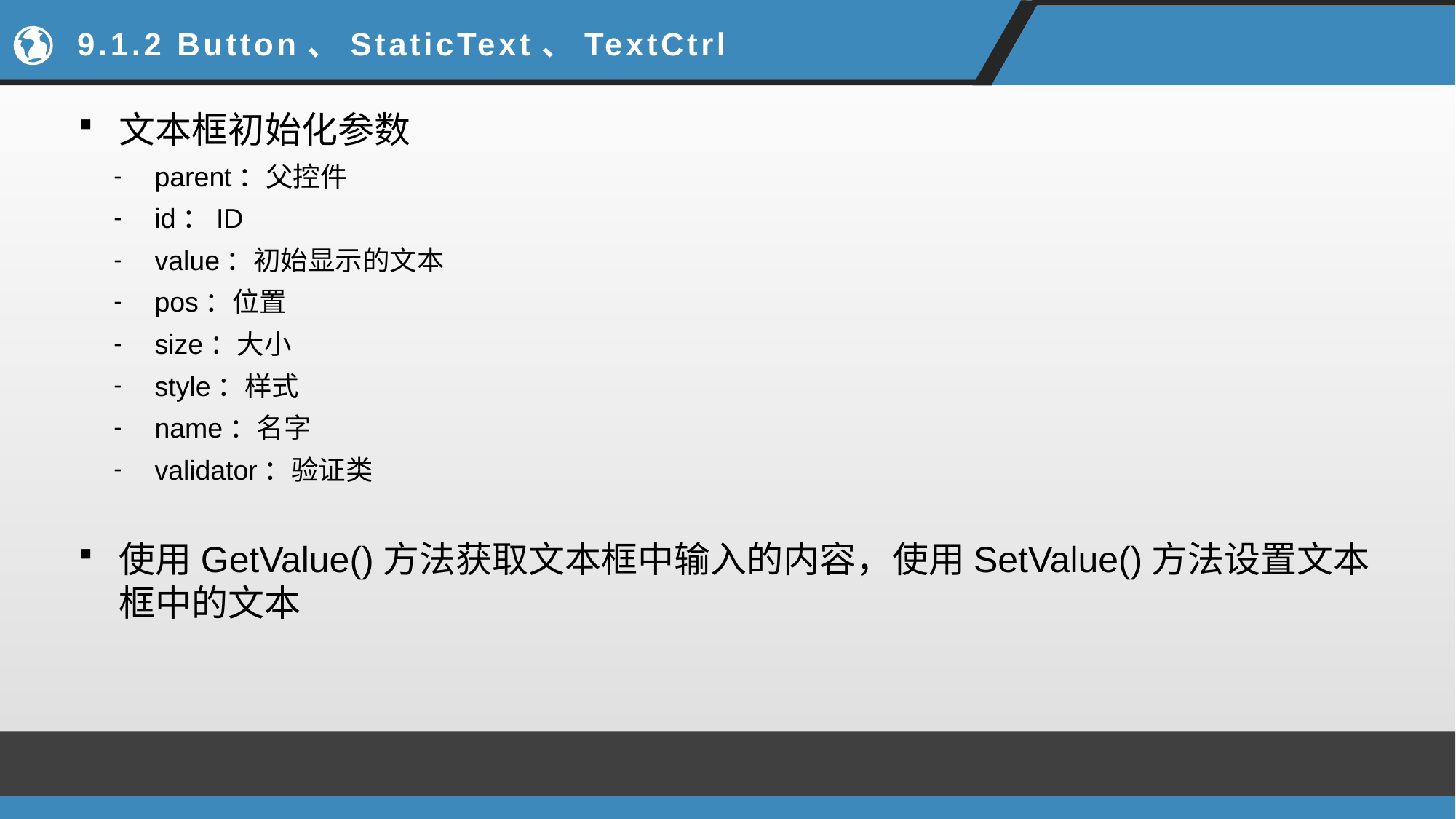

# 9.1.2 Button、StaticText、TextCtrl

文本框初始化参数
parent：父控件
id：ID
value：初始显示的文本
pos：位置
size：大小
style：样式
name：名字
validator：验证类

使用GetValue()方法获取文本框中输入的内容，使用SetValue()方法设置文本框中的文本